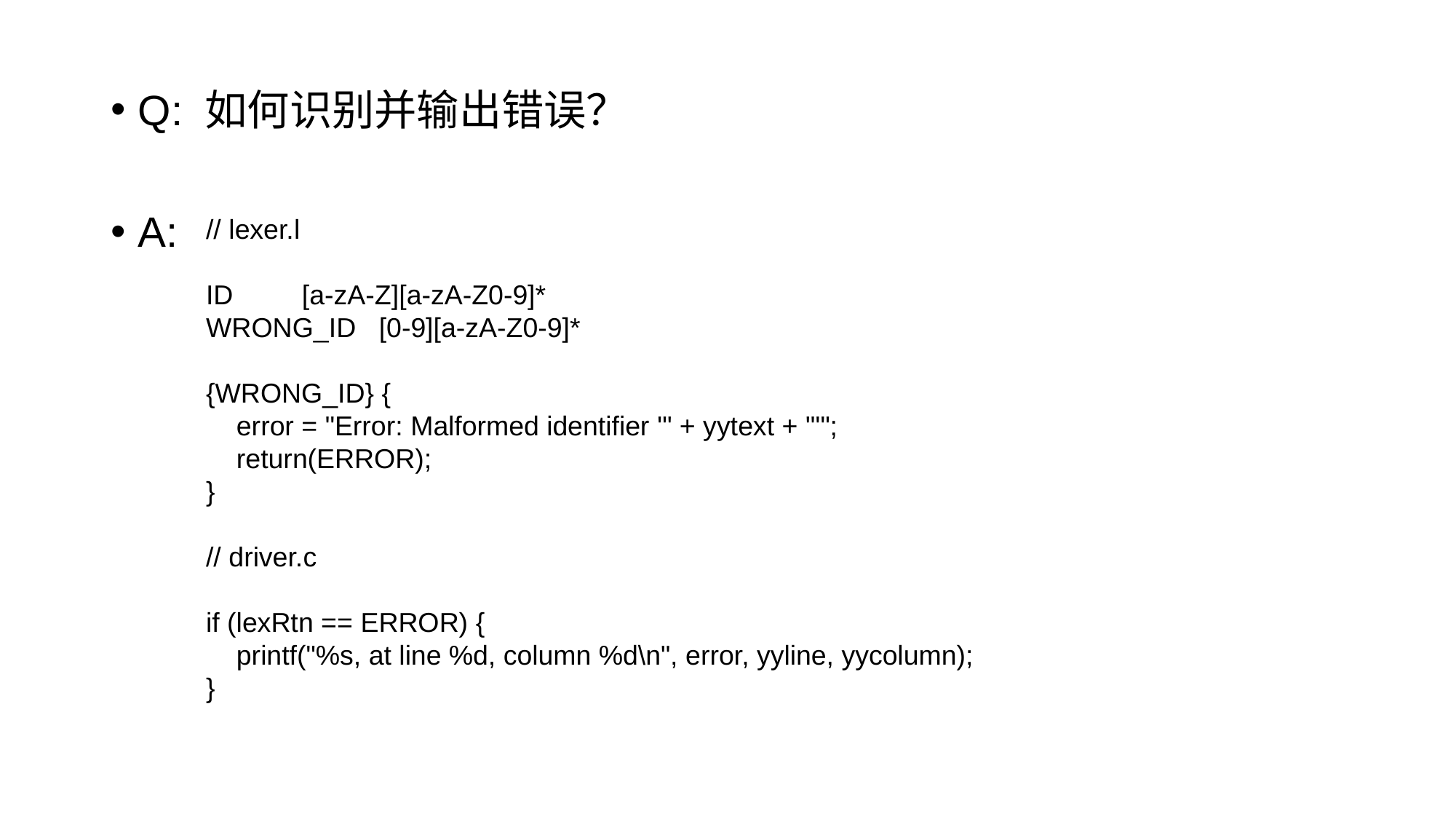

Q: 如何识别并输出错误？

A:
// lexer.l

ID         [a-zA-Z][a-zA-Z0-9]*
WRONG_ID   [0-9][a-zA-Z0-9]*

{WRONG_ID} {
    error = "Error: Malformed identifier '" + yytext + "'";
    return(ERROR);
}

// driver.c

if (lexRtn == ERROR) {
    printf("%s, at line %d, column %d\n", error, yyline, yycolumn);
}